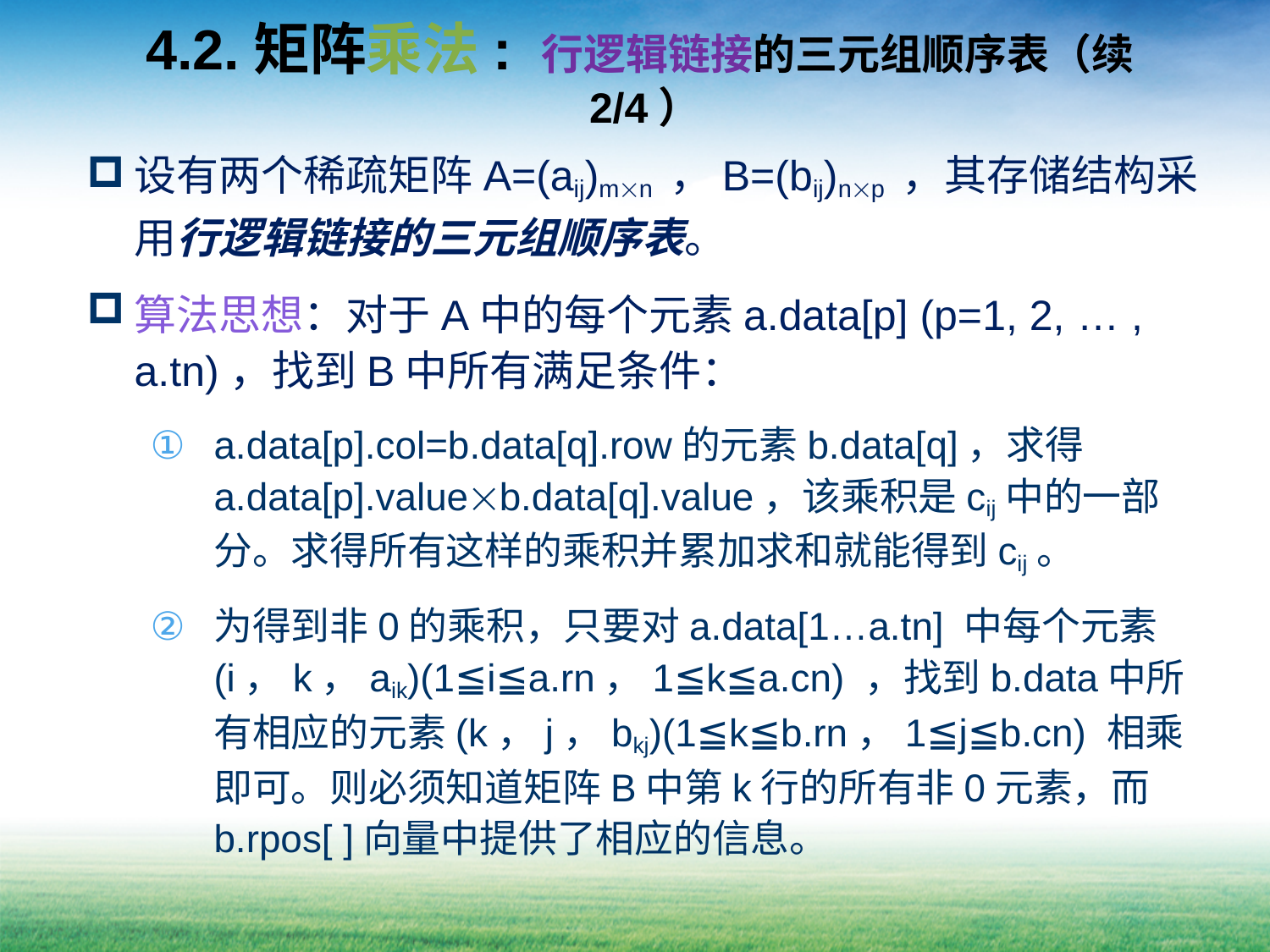

# 4.2.矩阵乘法: 行逻辑链接的三元组顺序表（续2/4）
设有两个稀疏矩阵A=(aij)m×n ，B=(bij)n×p ，其存储结构采用行逻辑链接的三元组顺序表。
算法思想：对于A中的每个元素a.data[p] (p=1, 2, … , a.tn)，找到B中所有满足条件：
a.data[p].col=b.data[q].row的元素b.data[q]，求得a.data[p].value×b.data[q].value，该乘积是cij中的一部分。求得所有这样的乘积并累加求和就能得到cij。
为得到非0的乘积，只要对a.data[1…a.tn] 中每个元素(i，k，aik)(1≦i≦a.rn，1≦k≦a.cn) ，找到b.data中所有相应的元素(k，j，bkj)(1≦k≦b.rn，1≦j≦b.cn) 相乘即可。则必须知道矩阵B中第k行的所有非0元素，而b.rpos[ ]向量中提供了相应的信息。